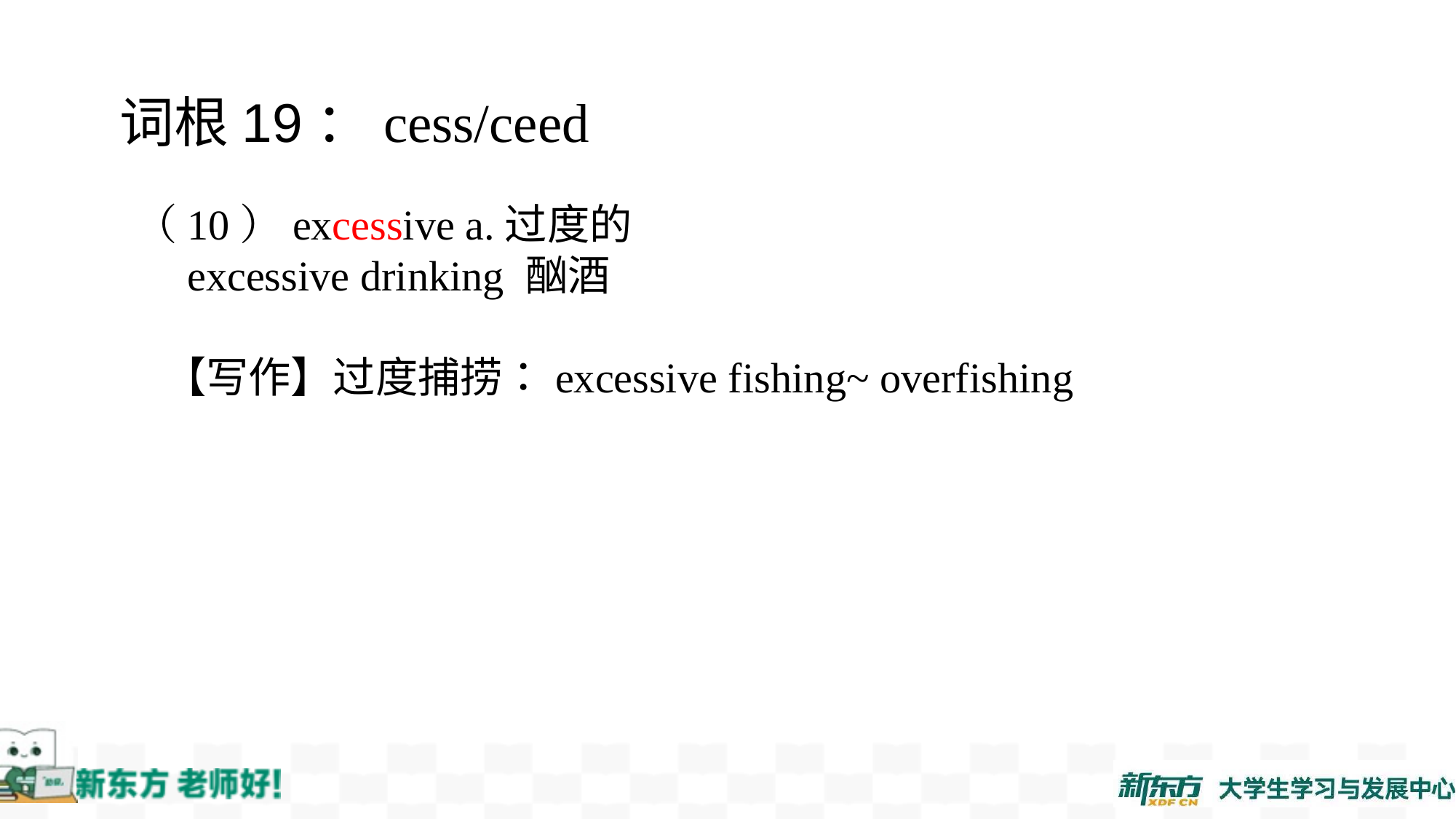

词根19：cess/ceed
（10）excessive a.过度的
     excessive drinking 酗酒

  【写作】过度捕捞：excessive fishing~ overfishing